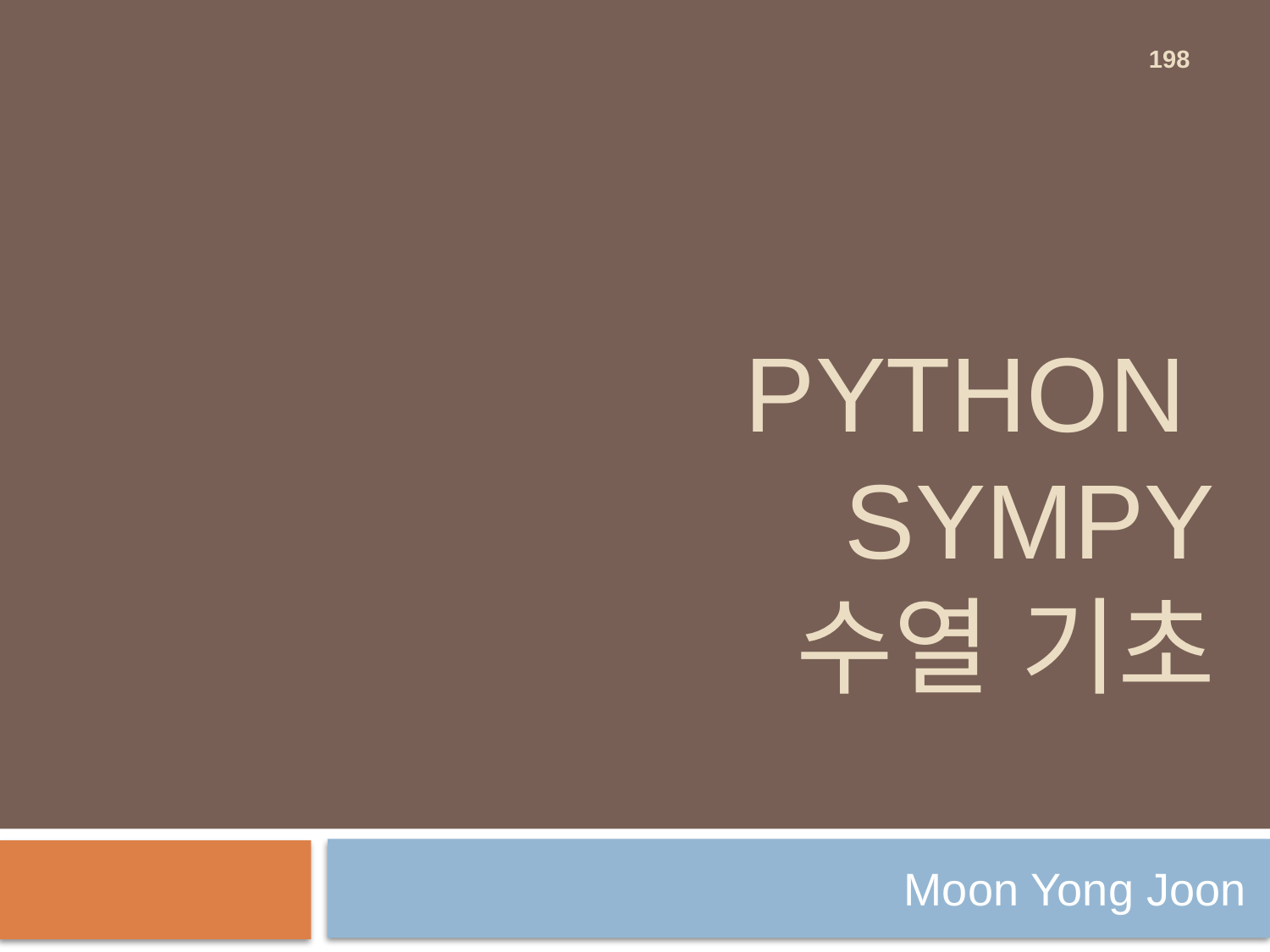

198
# Python sympy 수열 기초
Moon Yong Joon